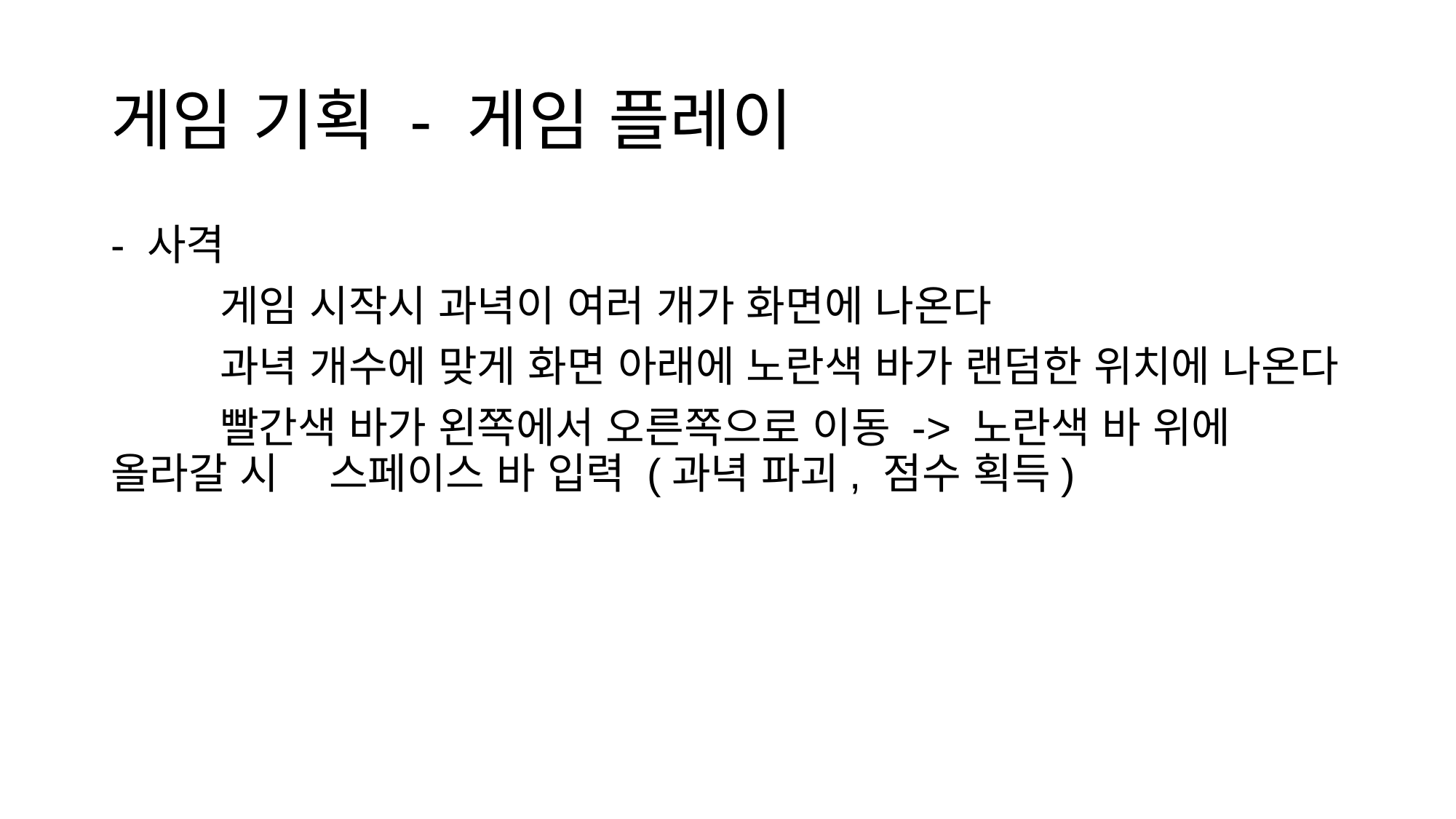

# 게임 기획 - 게임 플레이
- 사격
	게임 시작시 과녁이 여러 개가 화면에 나온다
	과녁 개수에 맞게 화면 아래에 노란색 바가 랜덤한 위치에 나온다
	빨간색 바가 왼쪽에서 오른쪽으로 이동 -> 노란색 바 위에 올라갈 시 	스페이스 바 입력 (과녁 파괴, 점수 획득)